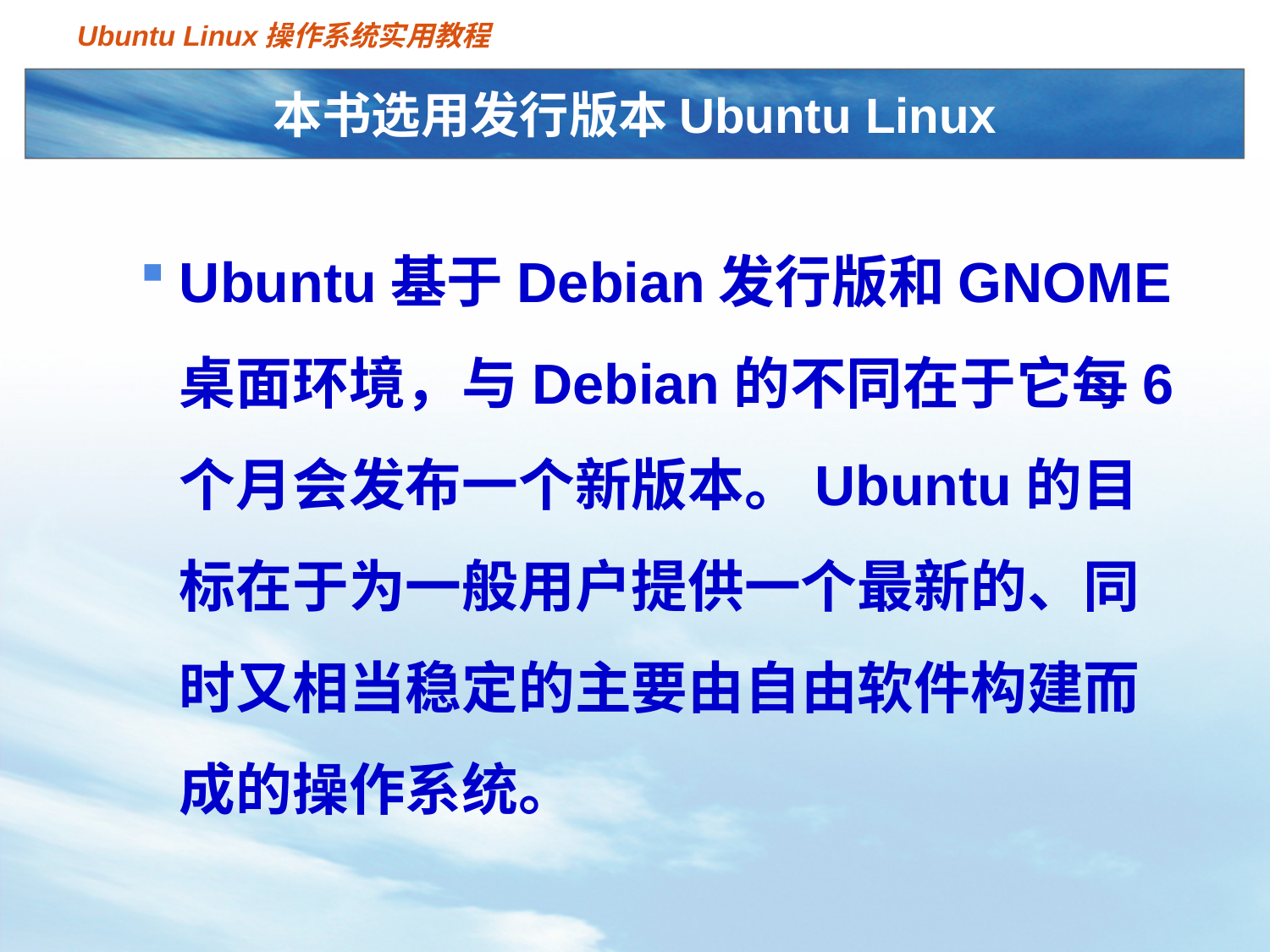

# 本书选用发行版本Ubuntu Linux
Ubuntu基于Debian发行版和GNOME桌面环境，与Debian的不同在于它每6个月会发布一个新版本。Ubuntu的目标在于为一般用户提供一个最新的、同时又相当稳定的主要由自由软件构建而成的操作系统。